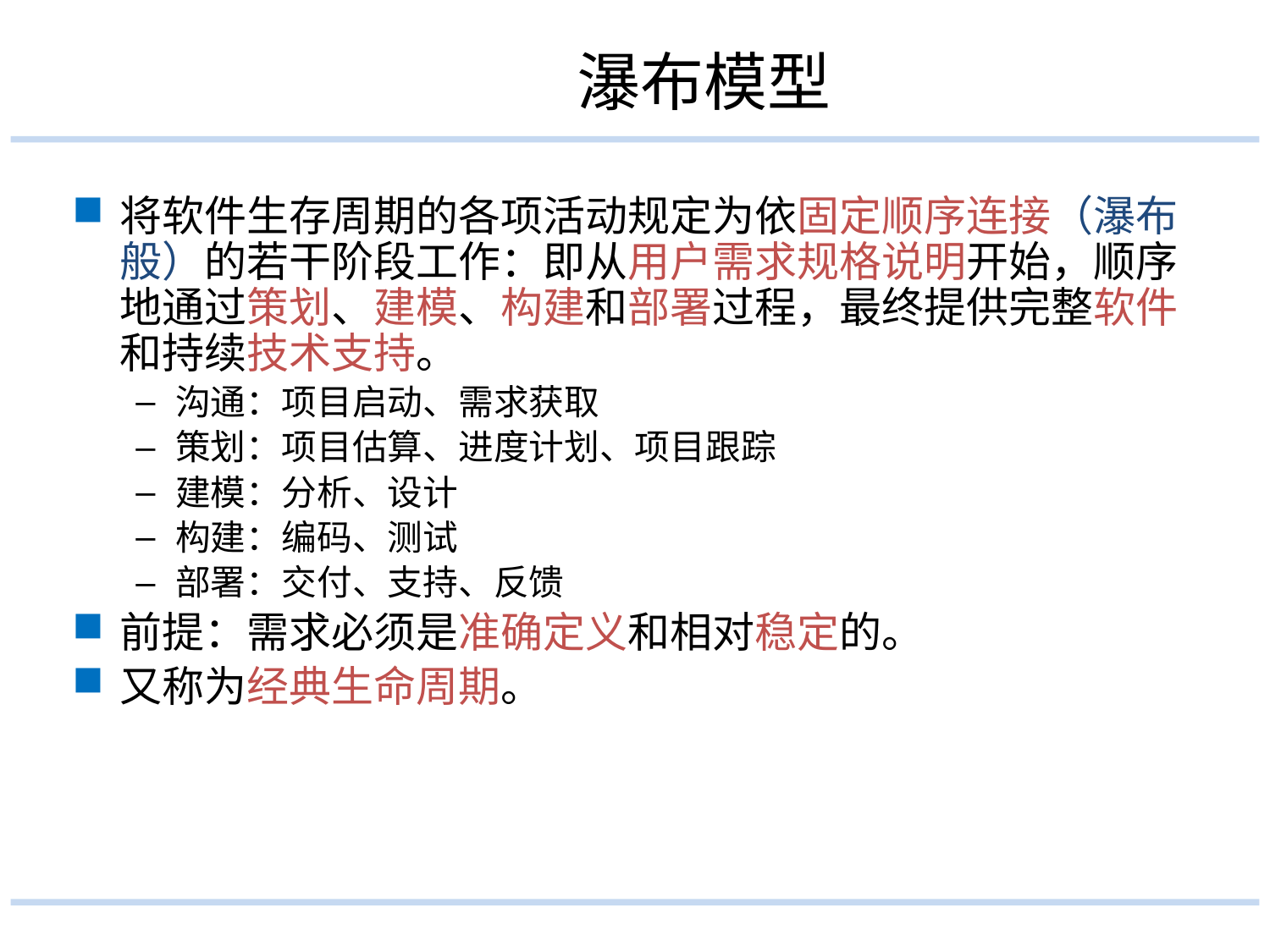

# 瀑布模型
将软件生存周期的各项活动规定为依固定顺序连接（瀑布般）的若干阶段工作：即从用户需求规格说明开始，顺序地通过策划、建模、构建和部署过程，最终提供完整软件和持续技术支持。
沟通：项目启动、需求获取
策划：项目估算、进度计划、项目跟踪
建模：分析、设计
构建：编码、测试
部署：交付、支持、反馈
前提：需求必须是准确定义和相对稳定的。
又称为经典生命周期。
23